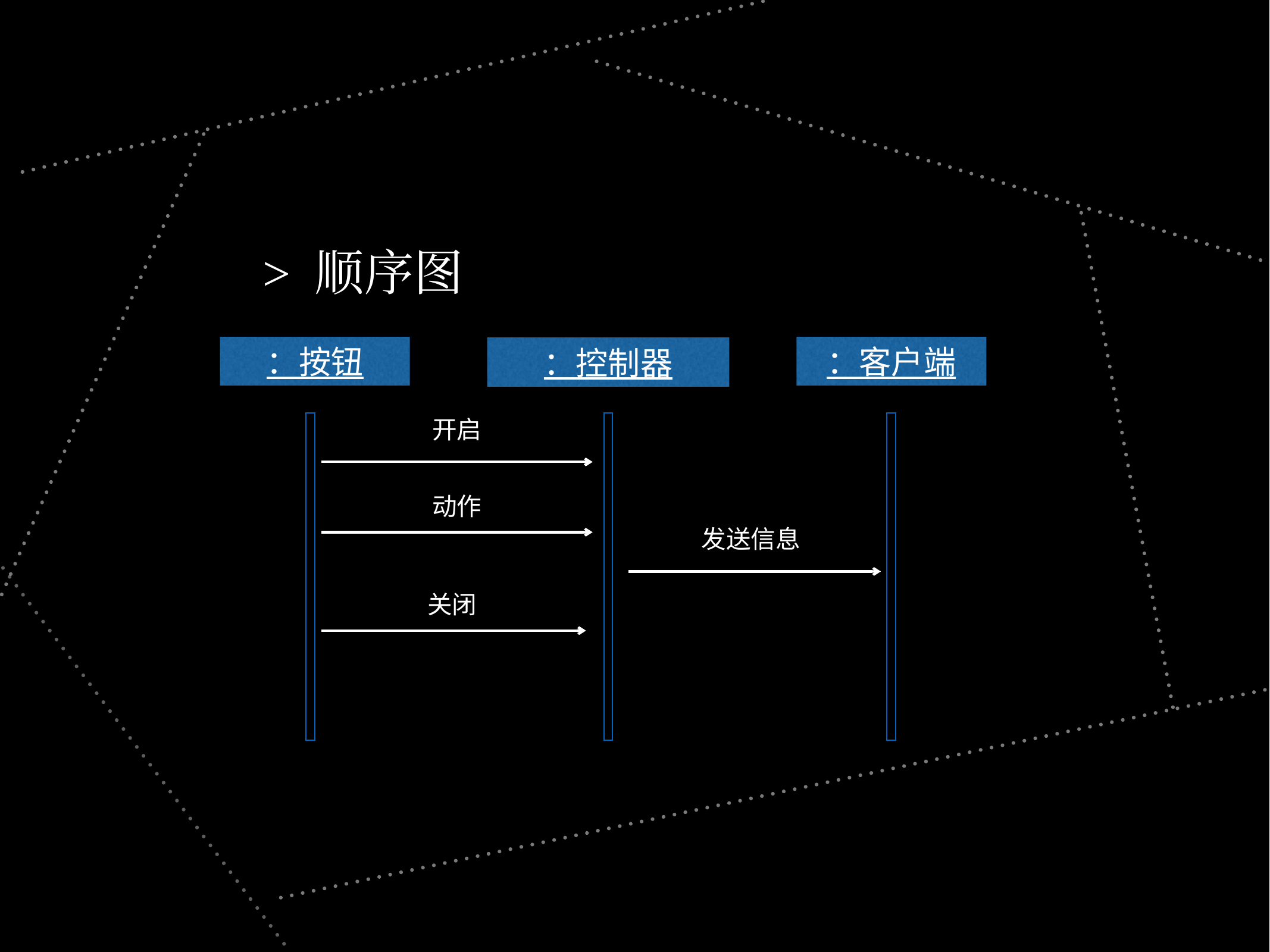

> 顺序图

：按钮
：客户端
：控制器
开启

动作
发送信息

关闭